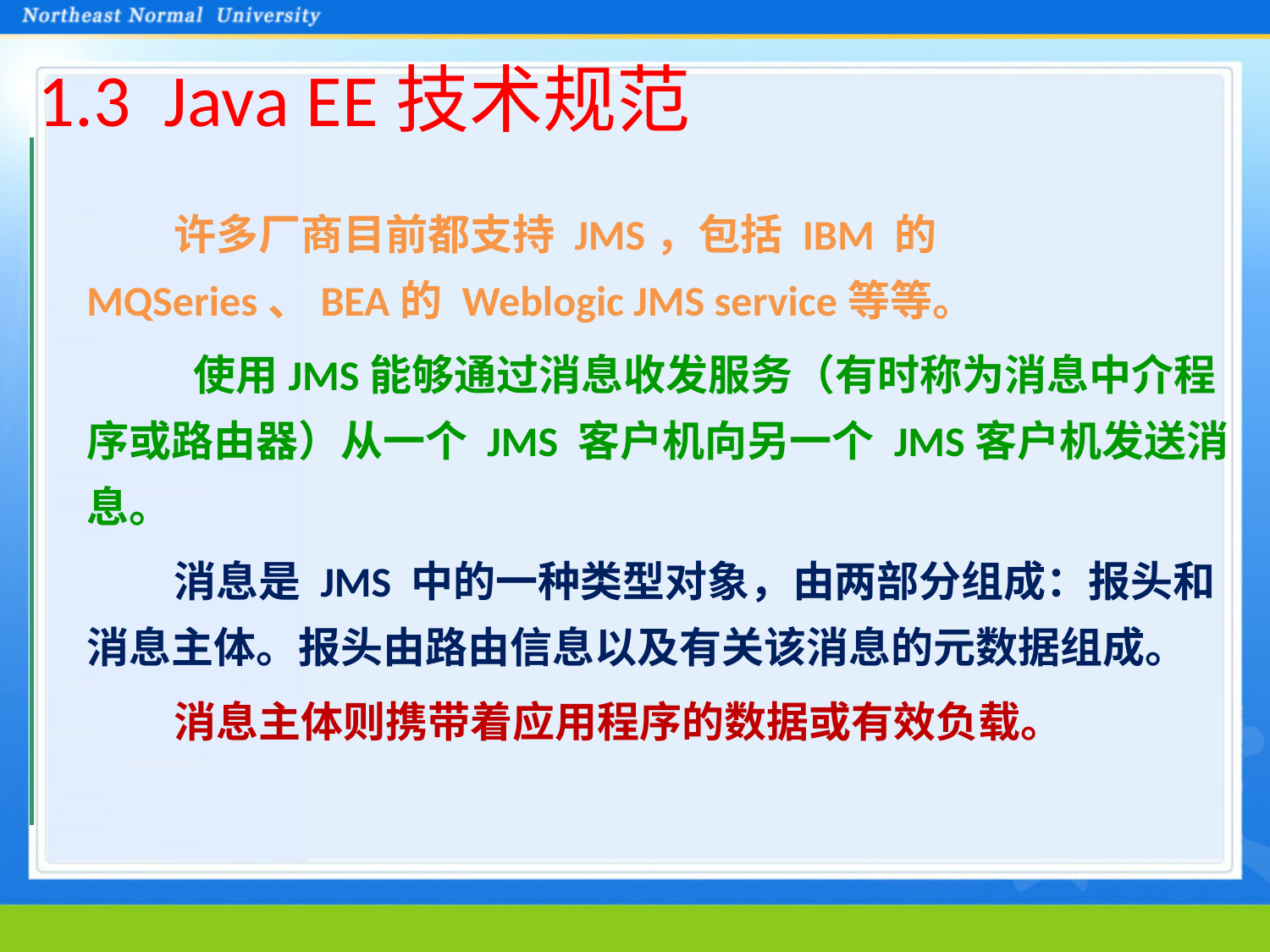

# 1.3  Java EE技术规范
许多厂商目前都支持 JMS，包括 IBM 的 MQSeries、BEA的 Weblogic JMS service等等。
 使用JMS能够通过消息收发服务（有时称为消息中介程序或路由器）从一个 JMS 客户机向另一个 JMS客户机发送消息。
消息是 JMS 中的一种类型对象，由两部分组成：报头和消息主体。报头由路由信息以及有关该消息的元数据组成。
消息主体则携带着应用程序的数据或有效负载。